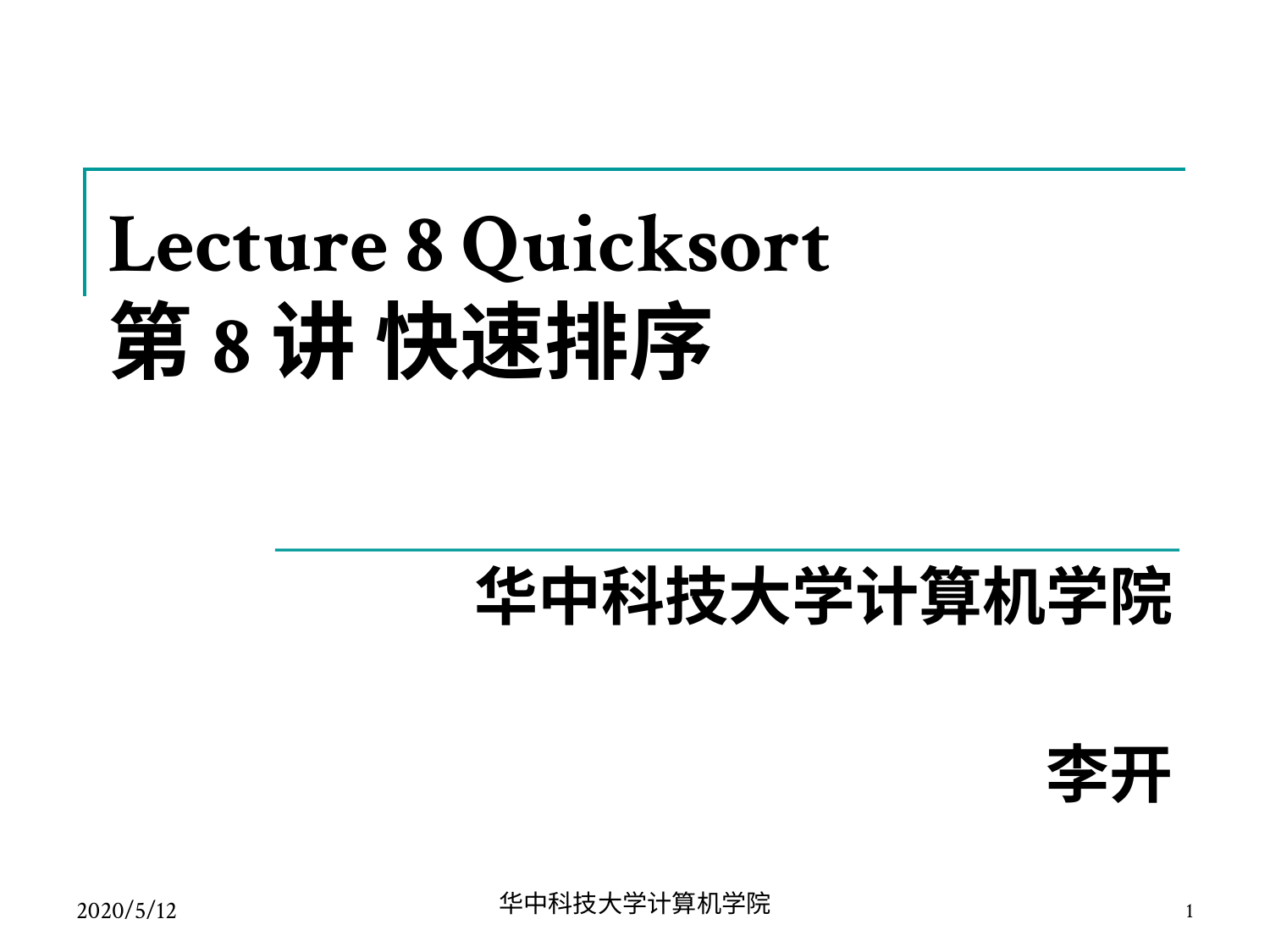

# Lecture 8 Quicksort 第8讲 快速排序
华中科技大学计算机学院

李开
2020/5/12
华中科技大学计算机学院
1